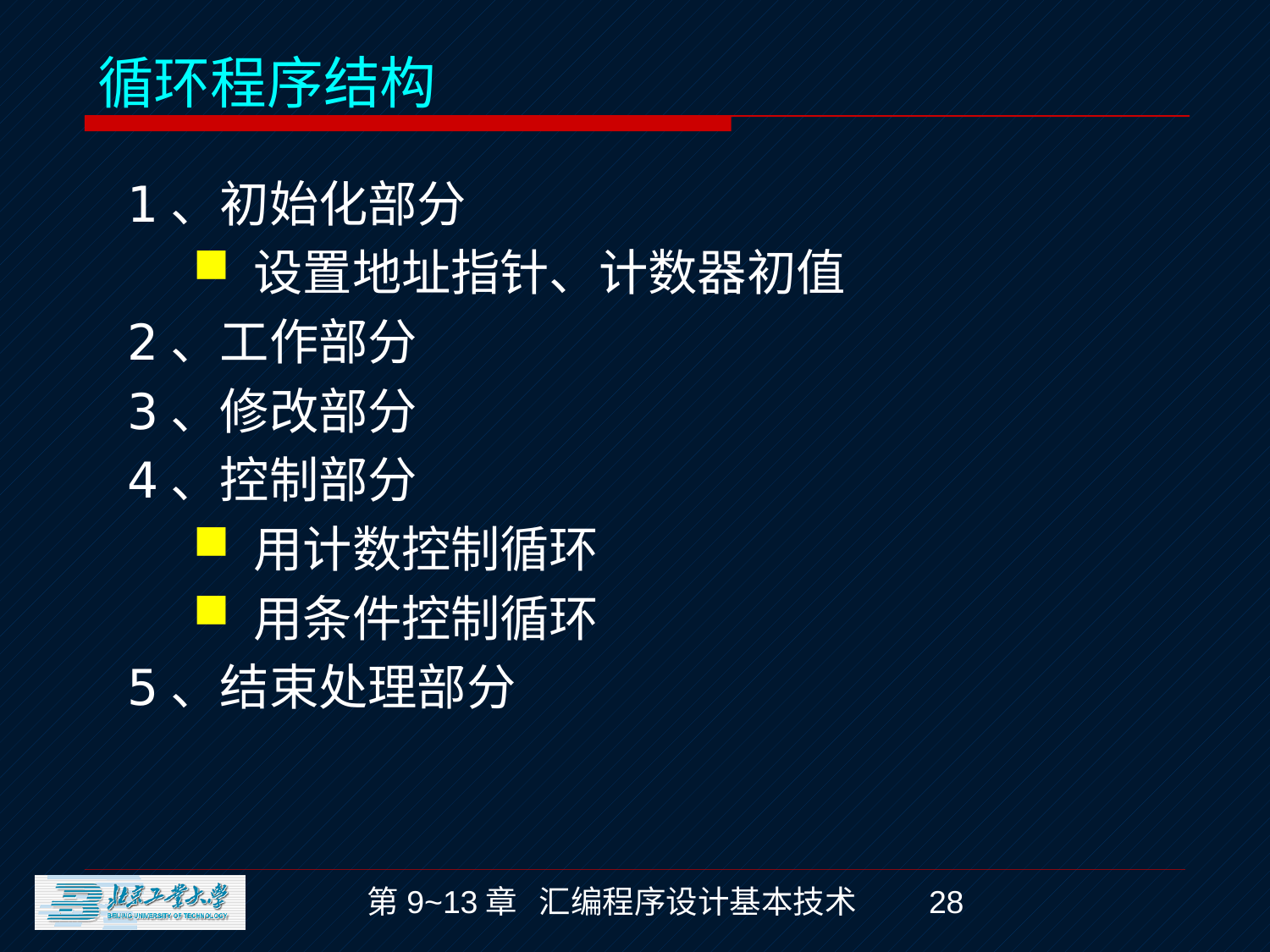

# 循环程序结构
1、初始化部分
设置地址指针、计数器初值
2、工作部分
3、修改部分
4、控制部分
用计数控制循环
用条件控制循环
5、结束处理部分